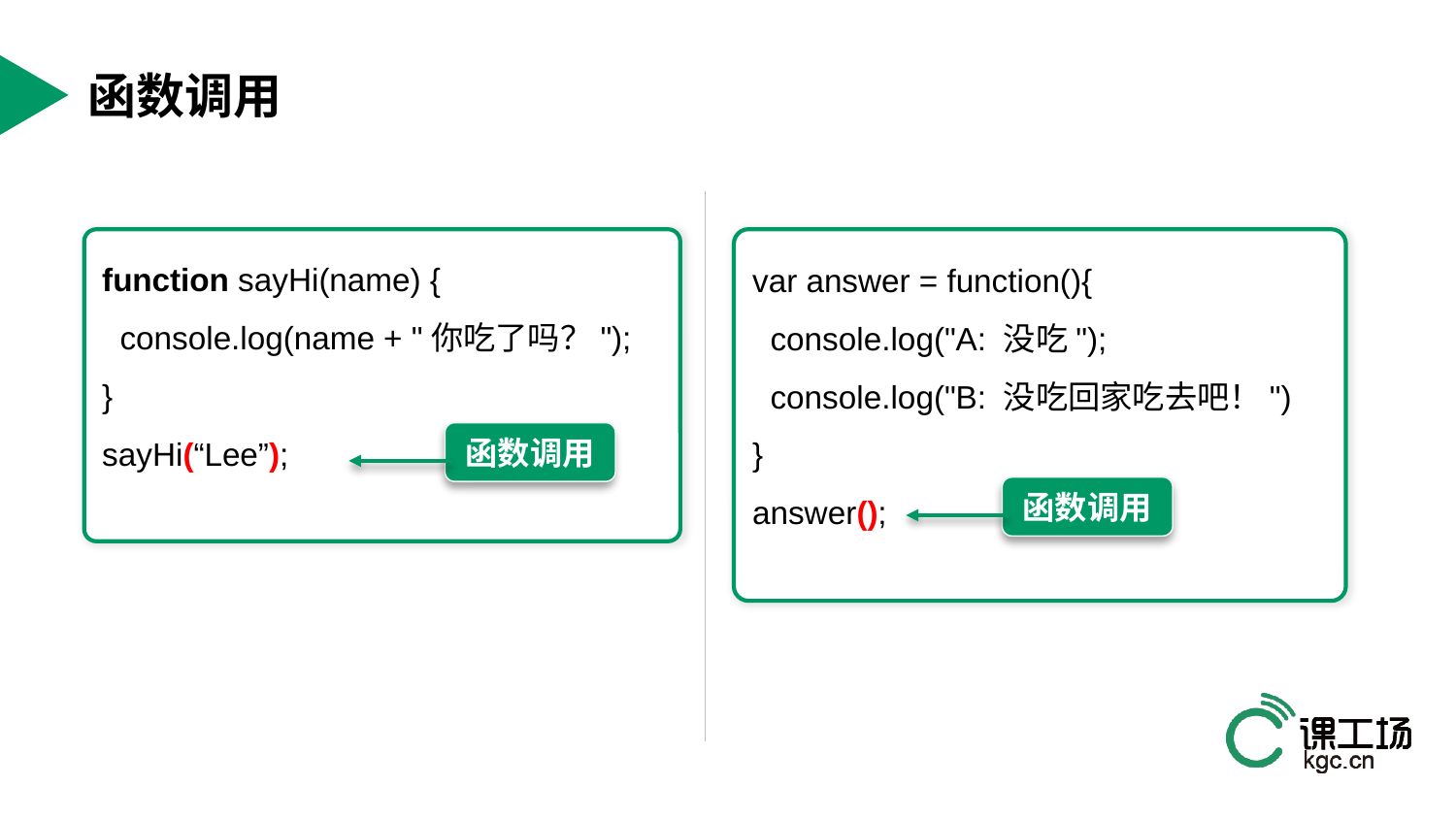

函数调用
function sayHi(name) {
  console.log(name + "你吃了吗？");
}
sayHi(“Lee”);

var answer = function(){
  console.log("A: 没吃");
  console.log("B: 没吃回家吃去吧！")
}
answer();

函数调用
函数调用